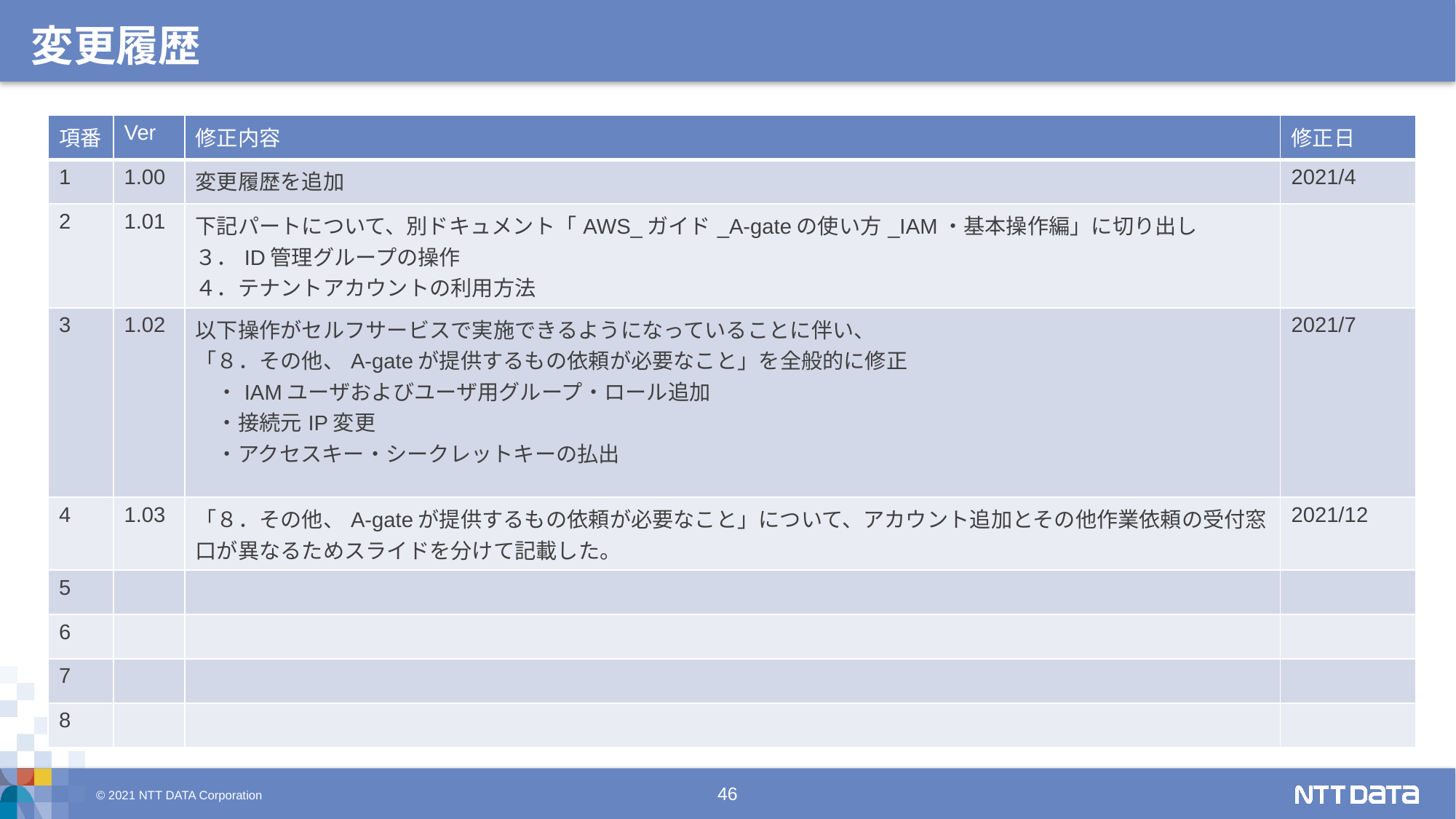

変更履歴
| 項番 | Ver | 修正内容 | 修正日 |
| --- | --- | --- | --- |
| 1 | 1.00 | 変更履歴を追加 | 2021/4 |
| 2 | 1.01 | 下記パートについて、別ドキュメント「AWS\_ガイド\_A-gateの使い方\_IAM・基本操作編」に切り出し ３．ID管理グループの操作 ４．テナントアカウントの利用方法 |  |
| 3 | 1.02 | 以下操作がセルフサービスで実施できるようになっていることに伴い、 「８．その他、A-gateが提供するもの依頼が必要なこと」を全般的に修正 　・IAMユーザおよびユーザ用グループ・ロール追加 　・接続元IP変更 　・アクセスキー・シークレットキーの払出 | 2021/7 |
| 4 | 1.03 | 「８．その他、A-gateが提供するもの依頼が必要なこと」について、アカウント追加とその他作業依頼の受付窓口が異なるためスライドを分けて記載した。 | 2021/12 |
| 5 |  |  |  |
| 6 |  |  |  |
| 7 |  |  |  |
| 8 |  |  |  |